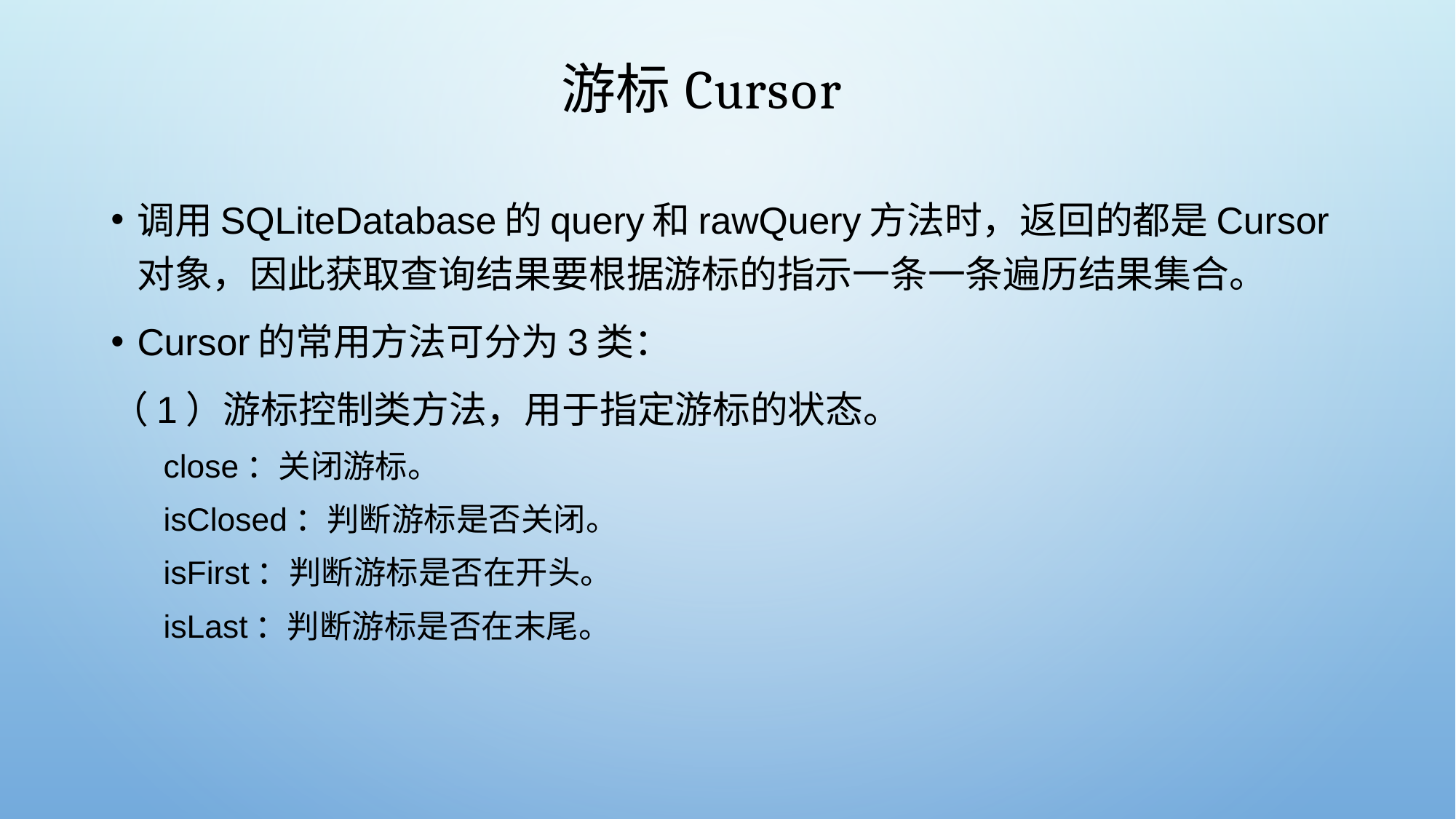

# 游标Cursor
调用SQLiteDatabase的query和rawQuery方法时，返回的都是Cursor对象，因此获取查询结果要根据游标的指示一条一条遍历结果集合。
Cursor的常用方法可分为3类：
（1）游标控制类方法，用于指定游标的状态。
close：关闭游标。
isClosed：判断游标是否关闭。
isFirst：判断游标是否在开头。
isLast：判断游标是否在末尾。